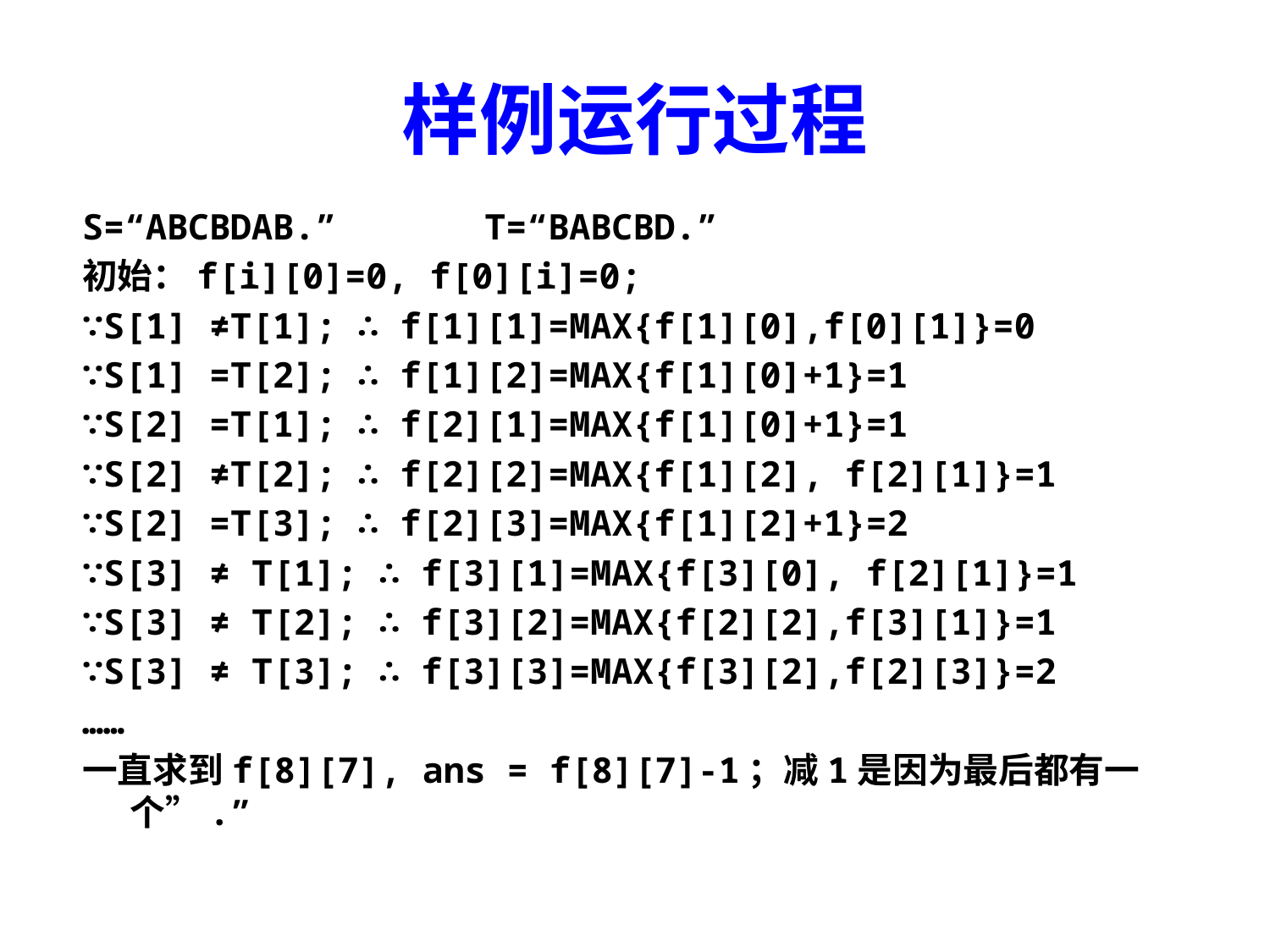

# 样例运行过程
S=“ABCBDAB.”       T=“BABCBD.”
初始：f[i][0]=0, f[0][i]=0;
∵S[1] ≠T[1]; ∴ f[1][1]=MAX{f[1][0],f[0][1]}=0
∵S[1] =T[2]; ∴ f[1][2]=MAX{f[1][0]+1}=1
∵S[2] =T[1]; ∴ f[2][1]=MAX{f[1][0]+1}=1
∵S[2] ≠T[2]; ∴ f[2][2]=MAX{f[1][2], f[2][1]}=1
∵S[2] =T[3]; ∴ f[2][3]=MAX{f[1][2]+1}=2
∵S[3] ≠ T[1]; ∴ f[3][1]=MAX{f[3][0], f[2][1]}=1
∵S[3] ≠ T[2]; ∴ f[3][2]=MAX{f[2][2],f[3][1]}=1
∵S[3] ≠ T[3]; ∴ f[3][3]=MAX{f[3][2],f[2][3]}=2
……
一直求到f[8][7], ans = f[8][7]-1；减1是因为最后都有一个”.”